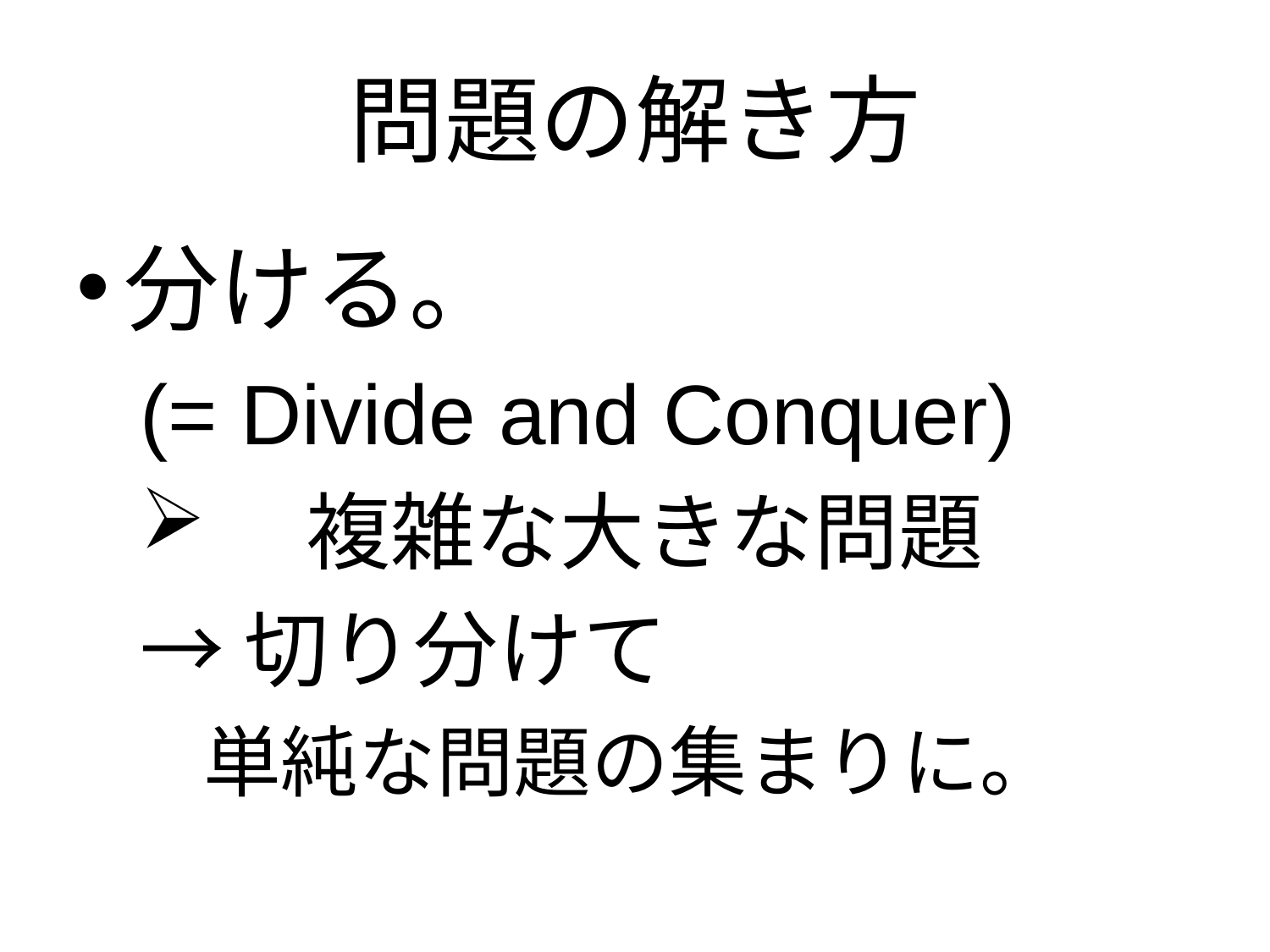

# 問題の解き方
分ける。
(= Divide and Conquer)
	複雑な大きな問題
→切り分けて
単純な問題の集まりに。